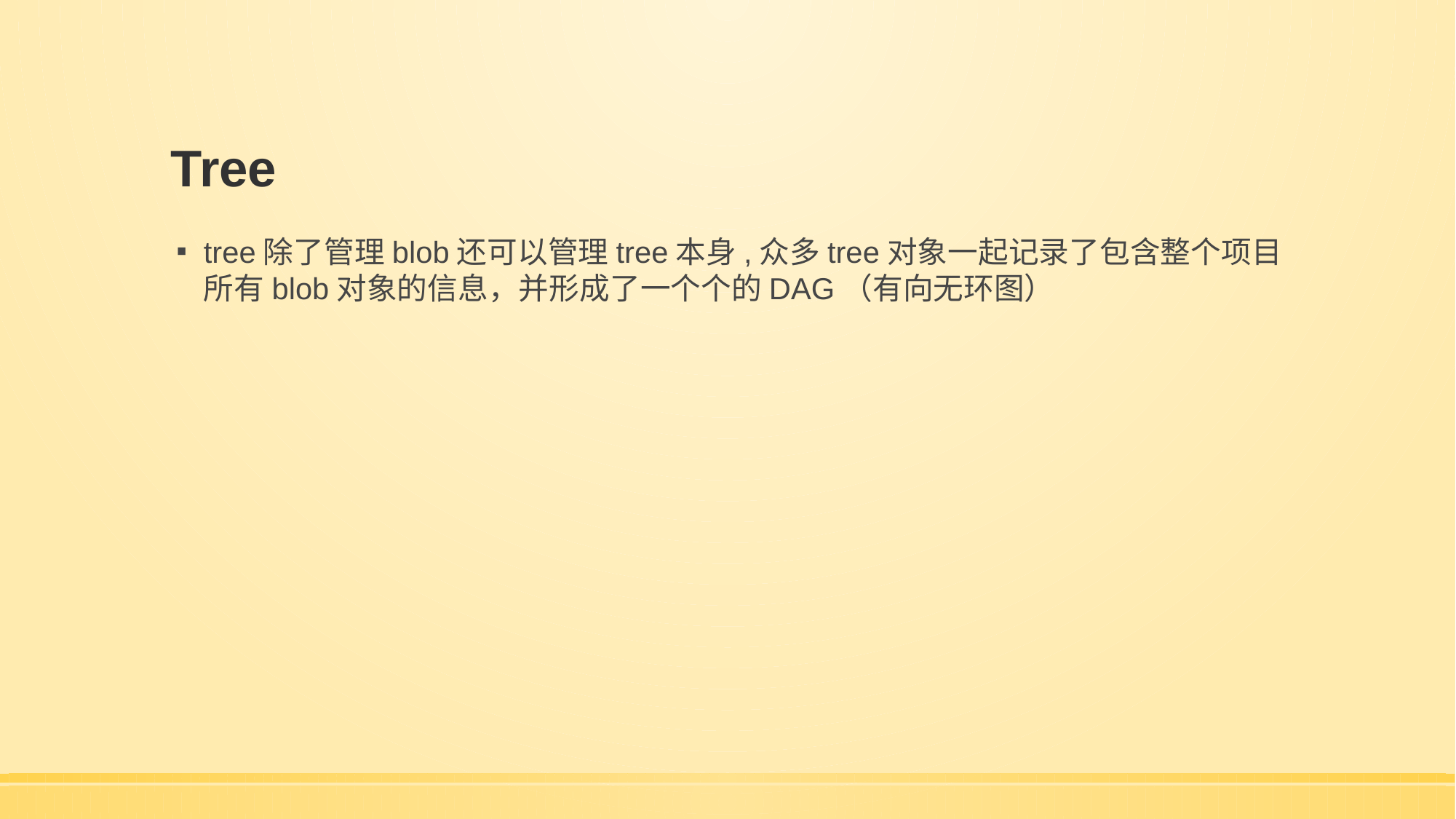

# Tree
tree除了管理blob还可以管理tree本身,众多tree对象一起记录了包含整个项目所有blob对象的信息，并形成了一个个的DAG（有向无环图）